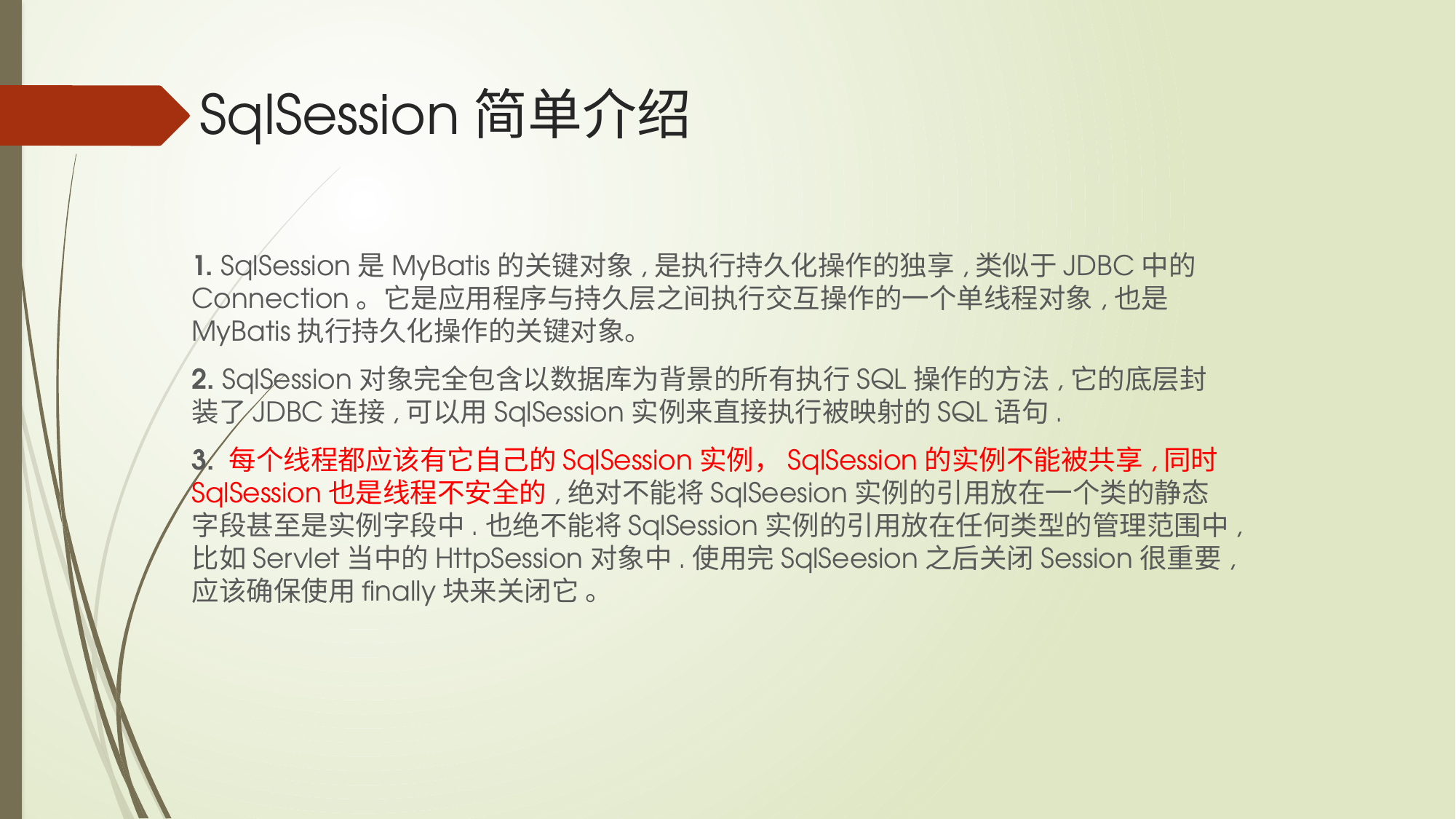

SqlSession简单介绍
1. SqlSession是MyBatis的关键对象,是执行持久化操作的独享,类似于JDBC中的Connection。它是应用程序与持久层之间执行交互操作的一个单线程对象,也是MyBatis执行持久化操作的关键对象。
2. SqlSession对象完全包含以数据库为背景的所有执行SQL操作的方法,它的底层封装了JDBC连接,可以用SqlSession实例来直接执行被映射的SQL语句.
3. 每个线程都应该有它自己的SqlSession实例，SqlSession的实例不能被共享,同时SqlSession也是线程不安全的,绝对不能将SqlSeesion实例的引用放在一个类的静态字段甚至是实例字段中.也绝不能将SqlSession实例的引用放在任何类型的管理范围中,比如Servlet当中的HttpSession对象中.使用完SqlSeesion之后关闭Session很重要,应该确保使用finally块来关闭它 。